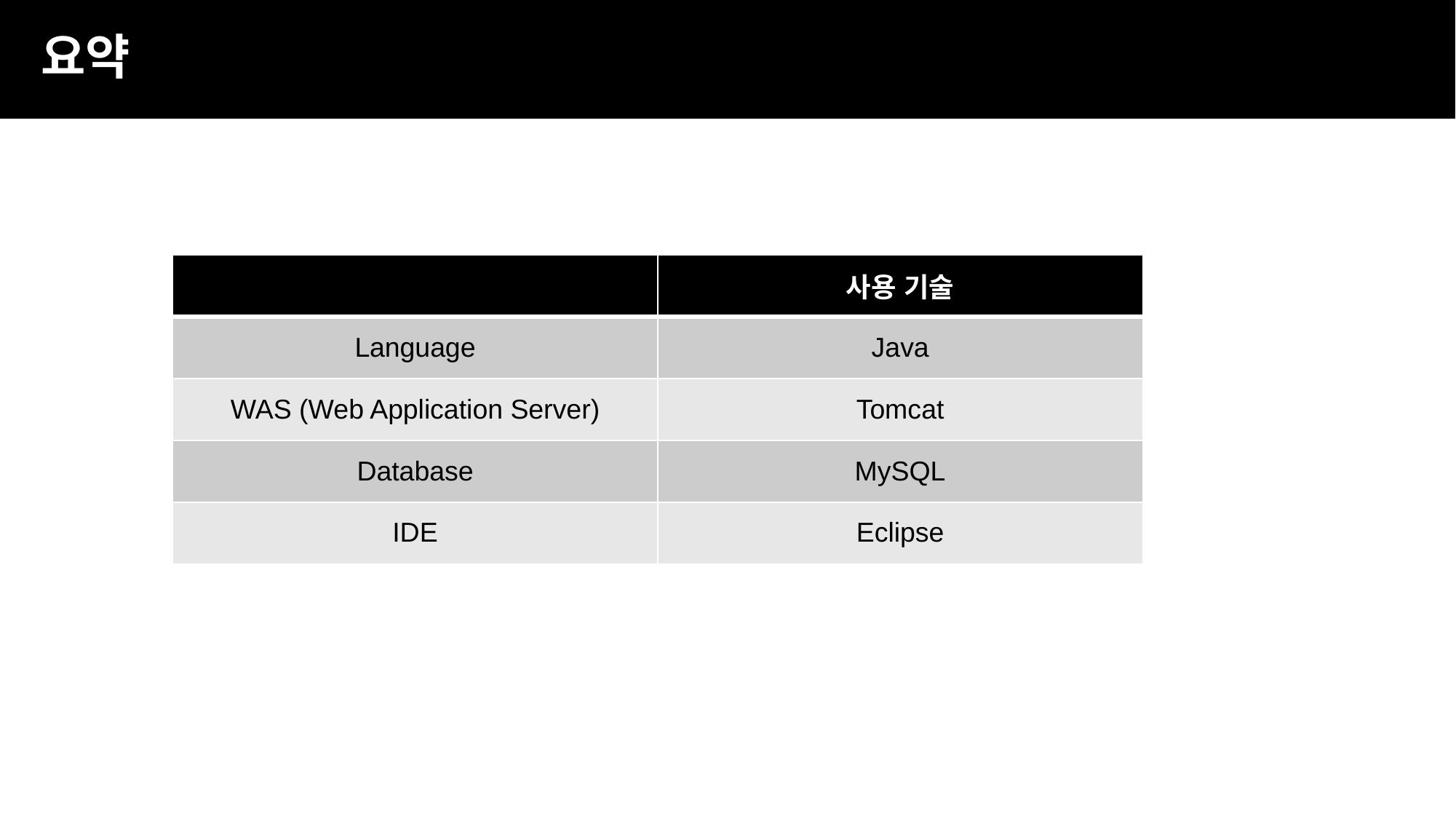

# 요약
|  | 사용 기술 |
| --- | --- |
| Language | Java |
| WAS (Web Application Server) | Tomcat |
| Database | MySQL |
| IDE | Eclipse |